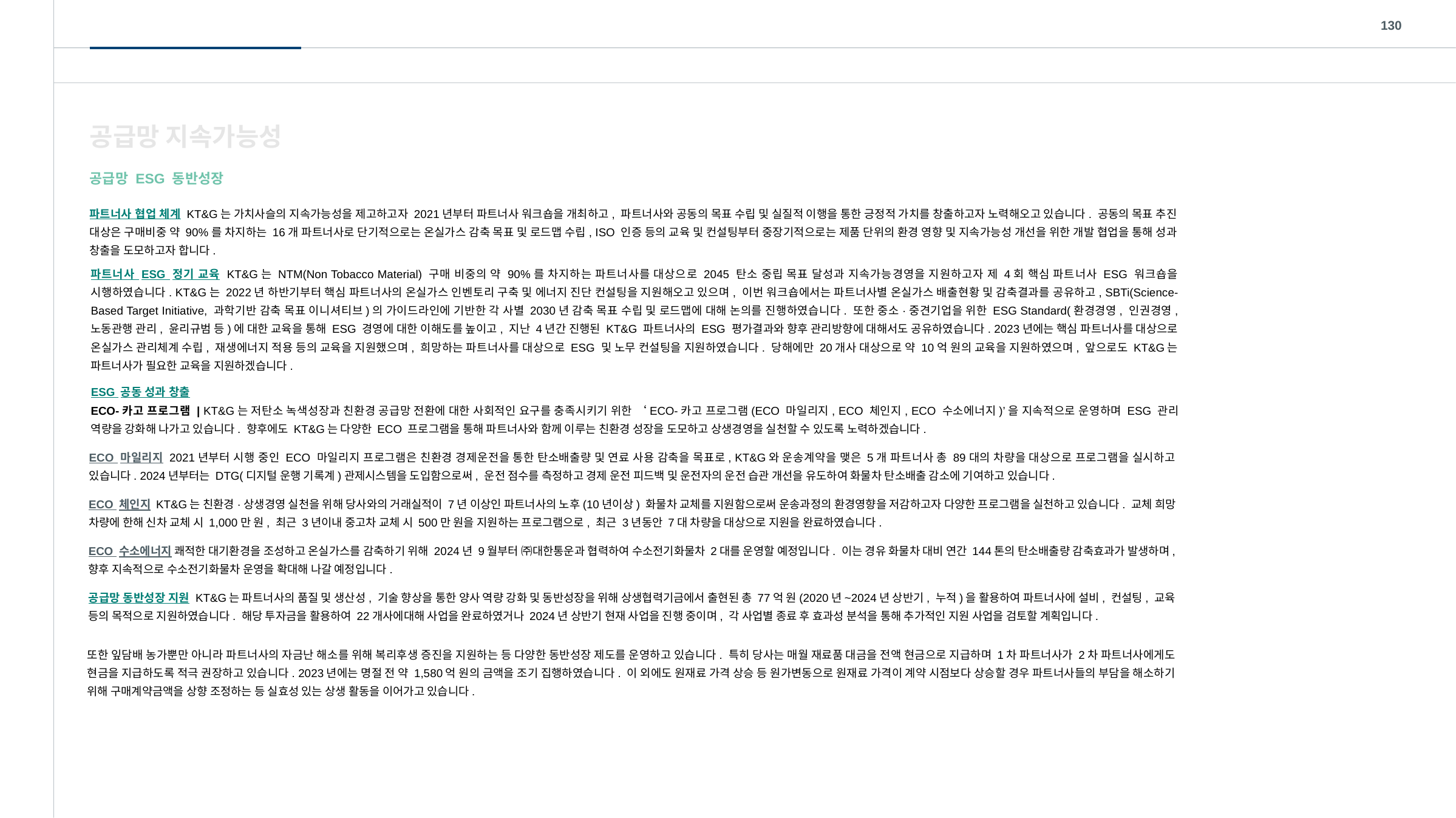

130
공급망 지속가능성
공급망 ESG 동반성장
파트너사 협업 체계 KT&G는 가치사슬의 지속가능성을 제고하고자 2021년부터 파트너사 워크숍을 개최하고, 파트너사와 공동의 목표 수립 및 실질적 이행을 통한 긍정적 가치를 창출하고자 노력해오고 있습니다. 공동의 목표 추진 대상은 구매비중 약 90%를 차지하는 16개 파트너사로 단기적으로는 온실가스 감축 목표 및 로드맵 수립, ISO 인증 등의 교육 및 컨설팅부터 중장기적으로는 제품 단위의 환경 영향 및 지속가능성 개선을 위한 개발 협업을 통해 성과 창출을 도모하고자 합니다.
파트너사 ESG 정기 교육 KT&G는 NTM(Non Tobacco Material) 구매 비중의 약 90%를 차지하는 파트너사를 대상으로 2045 탄소 중립 목표 달성과 지속가능경영을 지원하고자 제 4회 핵심 파트너사 ESG 워크숍을 시행하였습니다. KT&G는 2022년 하반기부터 핵심 파트너사의 온실가스 인벤토리 구축 및 에너지 진단 컨설팅을 지원해오고 있으며, 이번 워크숍에서는 파트너사별 온실가스 배출현황 및 감축결과를 공유하고, SBTi(Science-Based Target Initiative, 과학기반 감축 목표 이니셔티브)의 가이드라인에 기반한 각 사별 2030년 감축 목표 수립 및 로드맵에 대해 논의를 진행하였습니다. 또한 중소·중견기업을 위한 ESG Standard(환경경영, 인권경영, 노동관행 관리, 윤리규범 등)에 대한 교육을 통해 ESG 경영에 대한 이해도를 높이고, 지난 4년간 진행된 KT&G 파트너사의 ESG 평가결과와 향후 관리방향에 대해서도 공유하였습니다. 2023년에는 핵심 파트너사를 대상으로 온실가스 관리체계 수립, 재생에너지 적용 등의 교육을 지원했으며, 희망하는 파트너사를 대상으로 ESG 및 노무 컨설팅을 지원하였습니다. 당해에만 20개사 대상으로 약 10억 원의 교육을 지원하였으며, 앞으로도 KT&G는 파트너사가 필요한 교육을 지원하겠습니다.
ESG 공동 성과 창출
ECO-카고 프로그램 | KT&G는 저탄소 녹색성장과 친환경 공급망 전환에 대한 사회적인 요구를 충족시키기 위한 ‘ECO-카고 프로그램(ECO 마일리지, ECO 체인지, ECO 수소에너지)’을 지속적으로 운영하며 ESG 관리 역량을 강화해 나가고 있습니다. 향후에도 KT&G는 다양한 ECO 프로그램을 통해 파트너사와 함께 이루는 친환경 성장을 도모하고 상생경영을 실천할 수 있도록 노력하겠습니다.
ECO 마일리지 2021년부터 시행 중인 ECO 마일리지 프로그램은 친환경 경제운전을 통한 탄소배출량 및 연료 사용 감축을 목표로, KT&G와 운송계약을 맺은 5개 파트너사 총 89대의 차량을 대상으로 프로그램을 실시하고 있습니다. 2024년부터는 DTG(디지털 운행 기록계)관제시스템을 도입함으로써, 운전 점수를 측정하고 경제 운전 피드백 및 운전자의 운전 습관 개선을 유도하여 화물차 탄소배출 감소에 기여하고 있습니다.
ECO 체인지 KT&G는 친환경·상생경영 실천을 위해 당사와의 거래실적이 7년 이상인 파트너사의 노후(10년이상) 화물차 교체를 지원함으로써 운송과정의 환경영향을 저감하고자 다양한 프로그램을 실천하고 있습니다. 교체 희망 차량에 한해 신차 교체 시 1,000만 원, 최근 3년이내 중고차 교체 시 500만 원을 지원하는 프로그램으로, 최근 3년동안 7대 차량을 대상으로 지원을 완료하였습니다.
ECO 수소에너지 쾌적한 대기환경을 조성하고 온실가스를 감축하기 위해 2024년 9월부터 ㈜대한통운과 협력하여 수소전기화물차 2대를 운영할 예정입니다. 이는 경유 화물차 대비 연간 144톤의 탄소배출량 감축효과가 발생하며, 향후 지속적으로 수소전기화물차 운영을 확대해 나갈 예정입니다.
공급망 동반성장 지원 KT&G는 파트너사의 품질 및 생산성, 기술 향상을 통한 양사 역량 강화 및 동반성장을 위해 상생협력기금에서 출현된 총 77억 원(2020년~2024년 상반기, 누적)을 활용하여 파트너사에 설비, 컨설팅, 교육 등의 목적으로 지원하였습니다. 해당 투자금을 활용하여 22개사에대해 사업을 완료하였거나 2024년 상반기 현재 사업을 진행 중이며, 각 사업별 종료 후 효과성 분석을 통해 추가적인 지원 사업을 검토할 계획입니다.
또한 잎담배 농가뿐만 아니라 파트너사의 자금난 해소를 위해 복리후생 증진을 지원하는 등 다양한 동반성장 제도를 운영하고 있습니다. 특히 당사는 매월 재료품 대금을 전액 현금으로 지급하며 1차 파트너사가 2차 파트너사에게도 현금을 지급하도록 적극 권장하고 있습니다. 2023년에는 명절 전 약 1,580억 원의 금액을 조기 집행하였습니다. 이 외에도 원재료 가격 상승 등 원가변동으로 원재료 가격이 계약 시점보다 상승할 경우 파트너사들의 부담을 해소하기 위해 구매계약금액을 상향 조정하는 등 실효성 있는 상생 활동을 이어가고 있습니다.